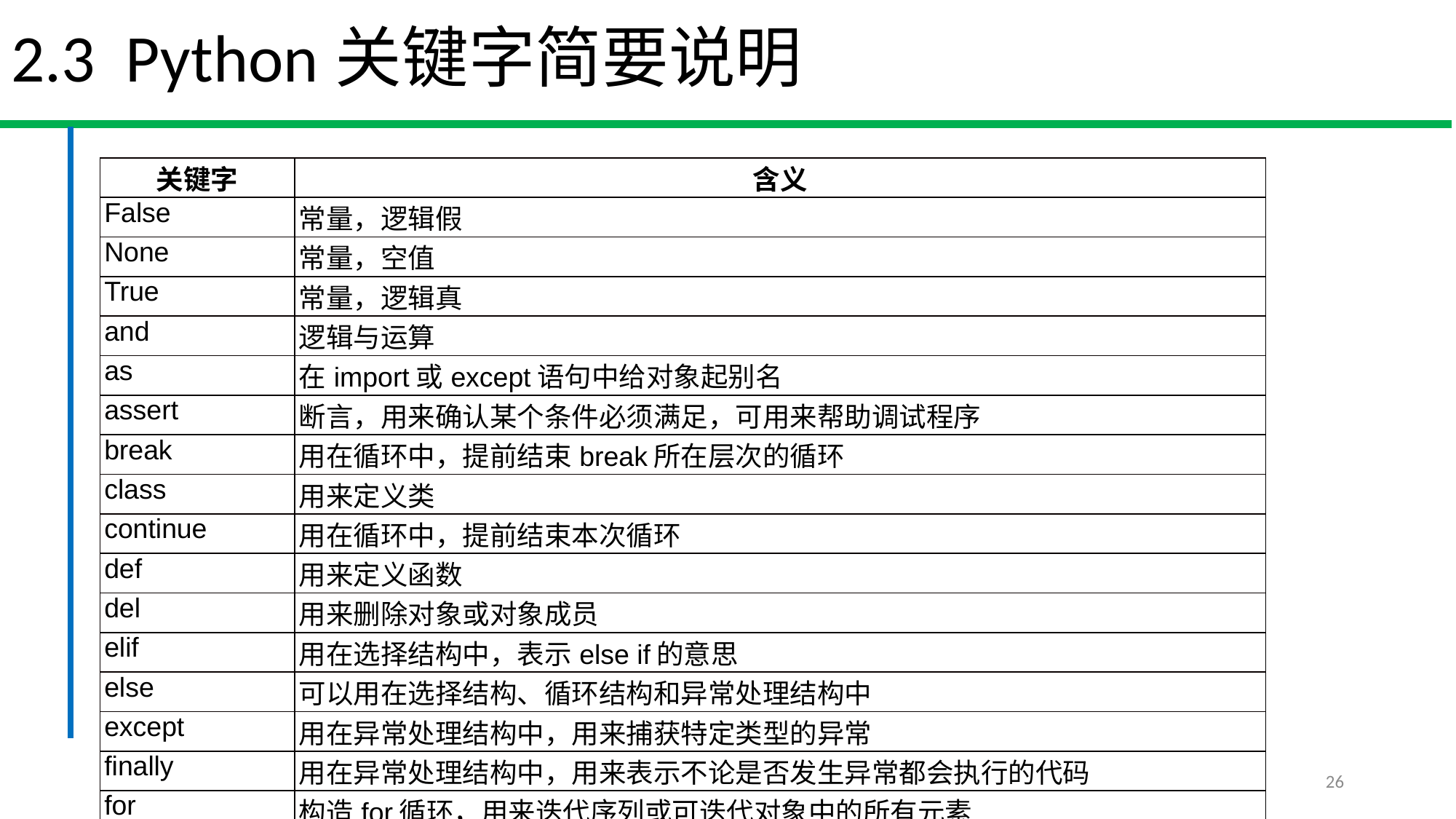

2.3  Python关键字简要说明
| 关键字 | 含义 |
| --- | --- |
| False | 常量，逻辑假 |
| None | 常量，空值 |
| True | 常量，逻辑真 |
| and | 逻辑与运算 |
| as | 在import或except语句中给对象起别名 |
| assert | 断言，用来确认某个条件必须满足，可用来帮助调试程序 |
| break | 用在循环中，提前结束break所在层次的循环 |
| class | 用来定义类 |
| continue | 用在循环中，提前结束本次循环 |
| def | 用来定义函数 |
| del | 用来删除对象或对象成员 |
| elif | 用在选择结构中，表示else if的意思 |
| else | 可以用在选择结构、循环结构和异常处理结构中 |
| except | 用在异常处理结构中，用来捕获特定类型的异常 |
| finally | 用在异常处理结构中，用来表示不论是否发生异常都会执行的代码 |
| for | 构造for循环，用来迭代序列或可迭代对象中的所有元素 |
| from | 明确指定从哪个模块中导入什么对象，例如from math import sin； 还可以与yield一起构成yield表达式 |
26